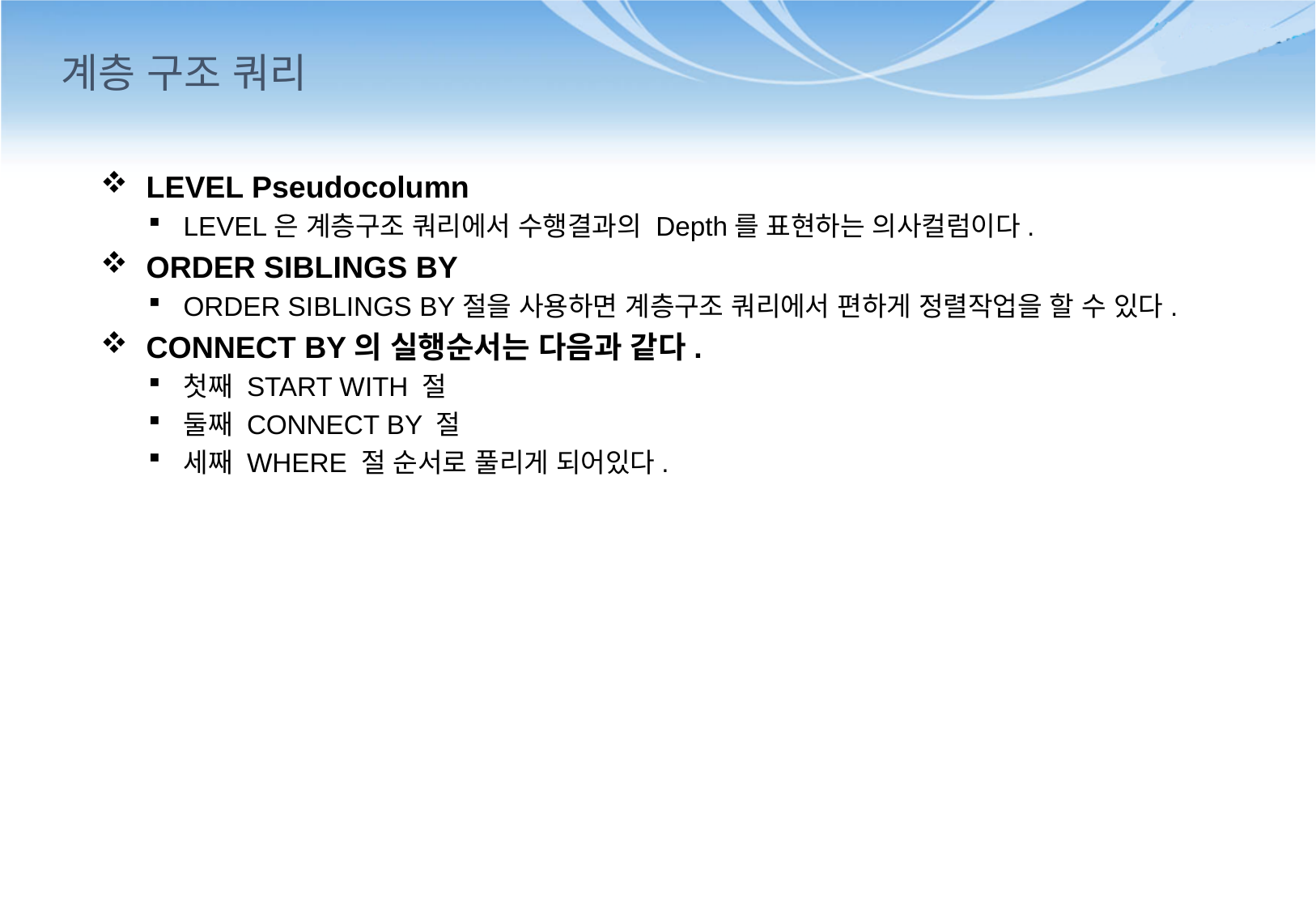

# 계층 구조 쿼리
LEVEL Pseudocolumn
LEVEL은 계층구조 쿼리에서 수행결과의 Depth를 표현하는 의사컬럼이다.
ORDER SIBLINGS BY
ORDER SIBLINGS BY절을 사용하면 계층구조 쿼리에서 편하게 정렬작업을 할 수 있다.
CONNECT BY의 실행순서는 다음과 같다.
첫째 START WITH 절
둘째 CONNECT BY 절
세째 WHERE 절 순서로 풀리게 되어있다.